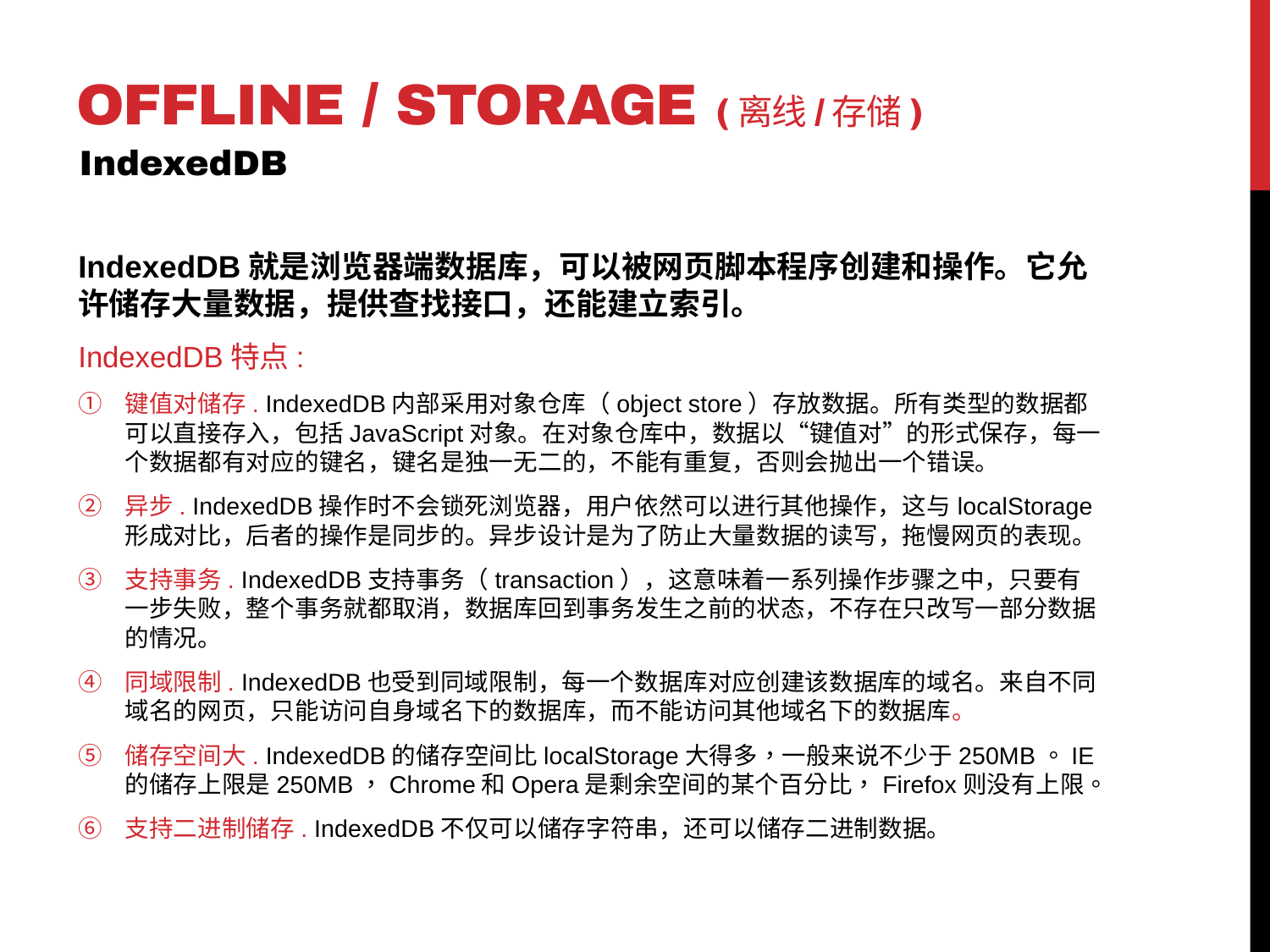

# Offline / Storage (离线/存储)
IndexedDB
IndexedDB就是浏览器端数据库，可以被网页脚本程序创建和操作。它允许储存大量数据，提供查找接口，还能建立索引。
IndexedDB特点:
键值对储存. IndexedDB内部采用对象仓库（object store）存放数据。所有类型的数据都可以直接存入，包括JavaScript对象。在对象仓库中，数据以“键值对”的形式保存，每一个数据都有对应的键名，键名是独一无二的，不能有重复，否则会抛出一个错误。
异步. IndexedDB操作时不会锁死浏览器，用户依然可以进行其他操作，这与localStorage形成对比，后者的操作是同步的。异步设计是为了防止大量数据的读写，拖慢网页的表现。
支持事务. IndexedDB支持事务（transaction），这意味着一系列操作步骤之中，只要有一步失败，整个事务就都取消，数据库回到事务发生之前的状态，不存在只改写一部分数据的情况。
同域限制. IndexedDB也受到同域限制，每一个数据库对应创建该数据库的域名。来自不同域名的网页，只能访问自身域名下的数据库，而不能访问其他域名下的数据库。
储存空间大. IndexedDB的储存空间比localStorage大得多，一般来说不少于250MB。IE的储存上限是250MB，Chrome和Opera是剩余空间的某个百分比，Firefox则没有上限。
支持二进制储存. IndexedDB不仅可以储存字符串，还可以储存二进制数据。